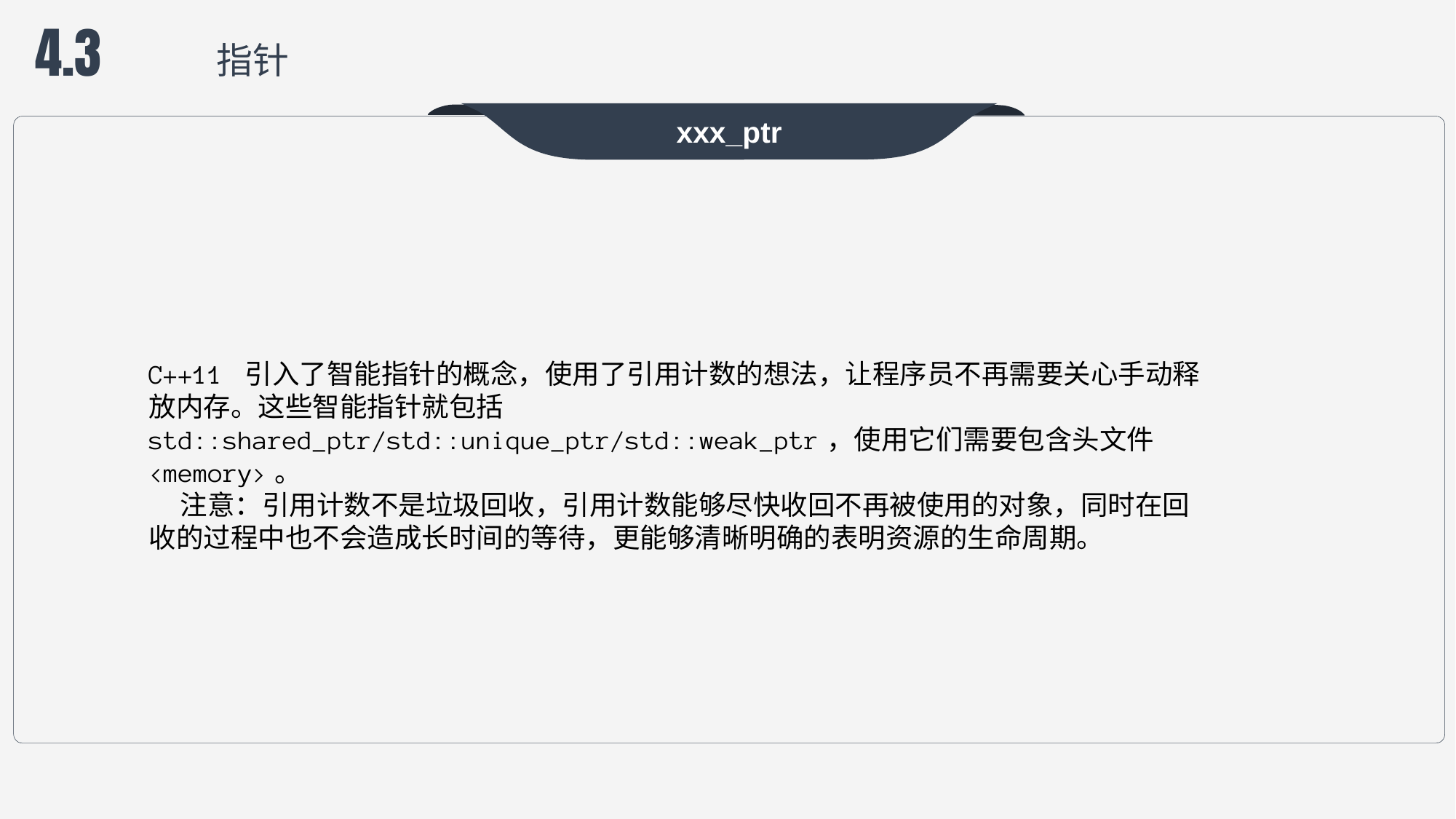

4.3
指针
xxx_ptr

C++11 引入了智能指针的概念，使用了引用计数的想法，让程序员不再需要关心手动释放内存。这些智能指针就包括 std::shared_ptr/std::unique_ptr/std::weak_ptr，使用它们需要包含头文件 <memory>。
    注意：引用计数不是垃圾回收，引用计数能够尽快收回不再被使用的对象，同时在回收的过程中也不会造成长时间的等待，更能够清晰明确的表明资源的生命周期。